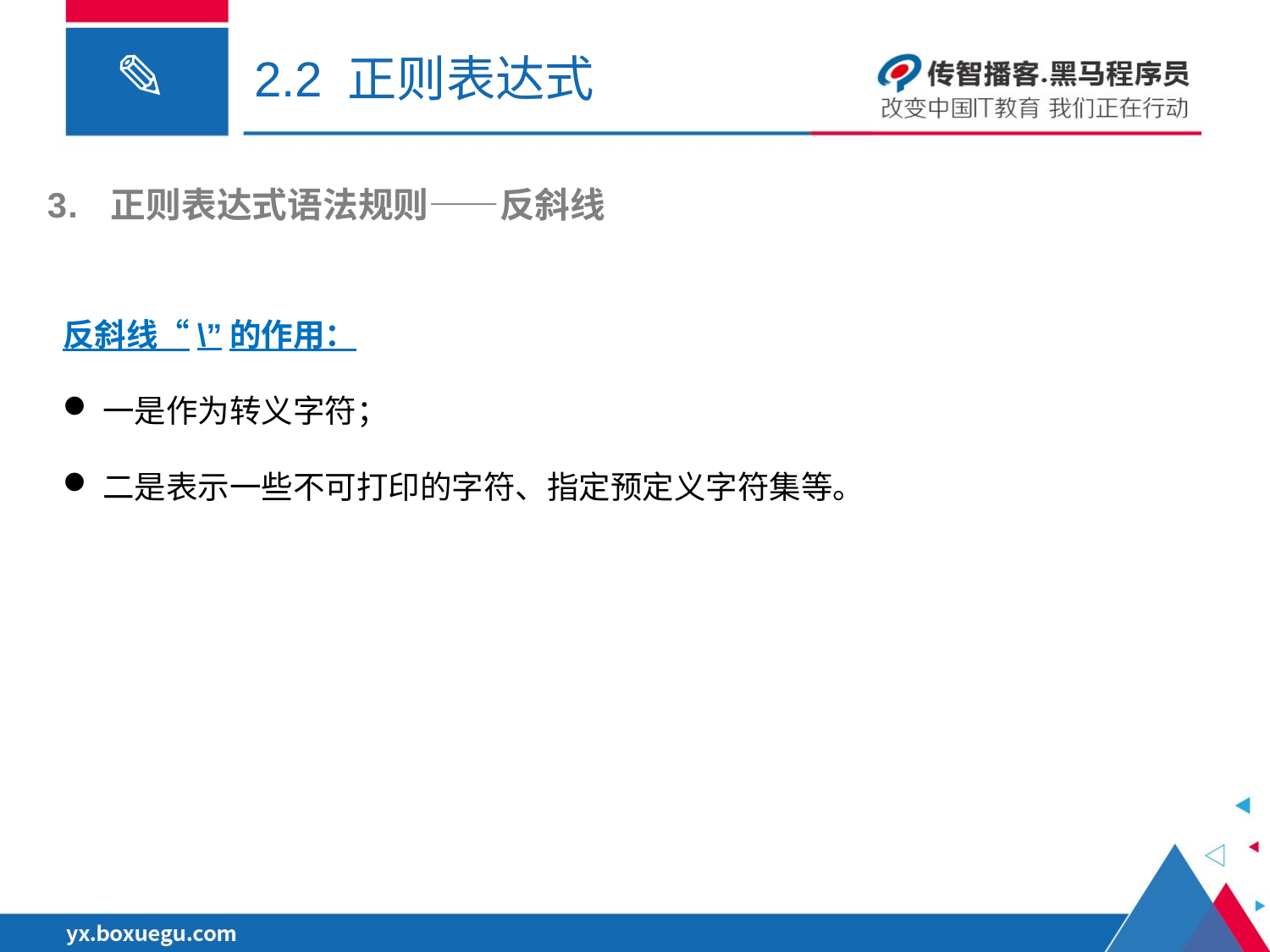

# 2.2 正则表达式
正则表达式语法规则——反斜线
反斜线“\”的作用：
一是作为转义字符；
二是表示一些不可打印的字符、指定预定义字符集等。